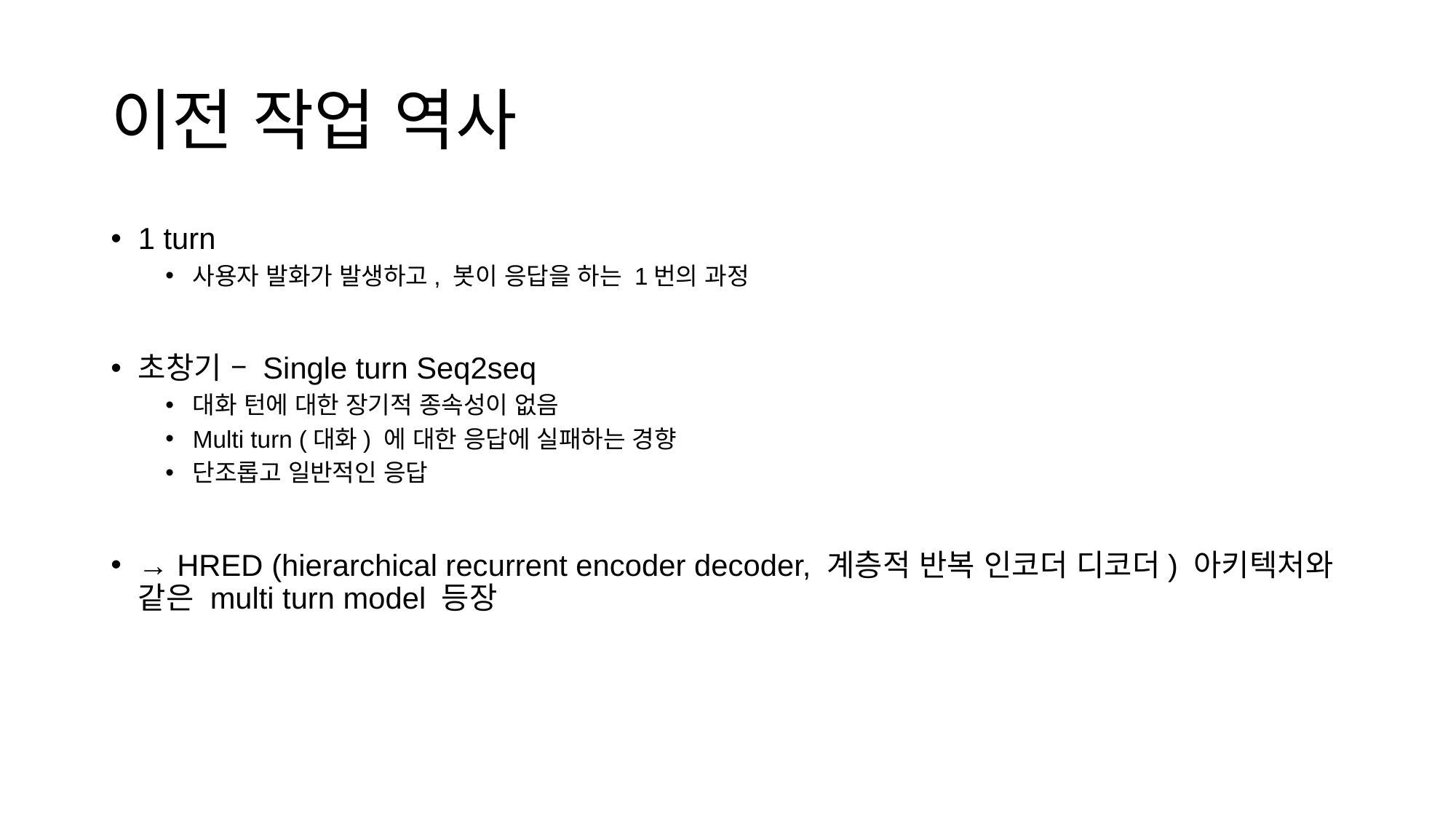

# 이전 작업 역사
1 turn
사용자 발화가 발생하고, 봇이 응답을 하는 1번의 과정

초창기 – Single turn Seq2seq
대화 턴에 대한 장기적 종속성이 없음
Multi turn (대화) 에 대한 응답에 실패하는 경향
단조롭고 일반적인 응답

→ HRED (hierarchical recurrent encoder decoder, 계층적 반복 인코더 디코더) 아키텍처와 같은 multi turn model 등장